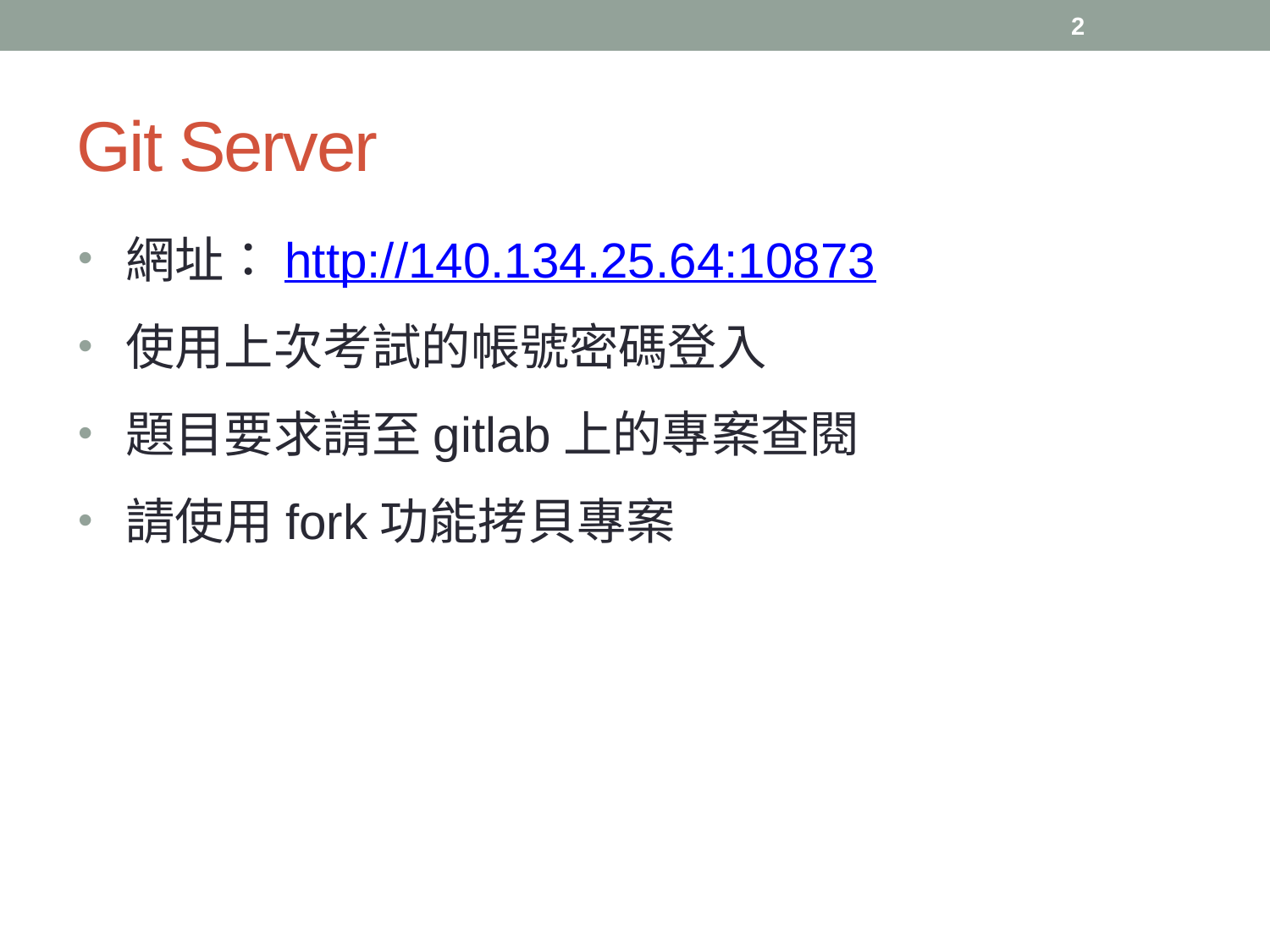

2
# Git Server
網址：http://140.134.25.64:10873
使用上次考試的帳號密碼登入
題目要求請至gitlab上的專案查閱
請使用fork功能拷貝專案